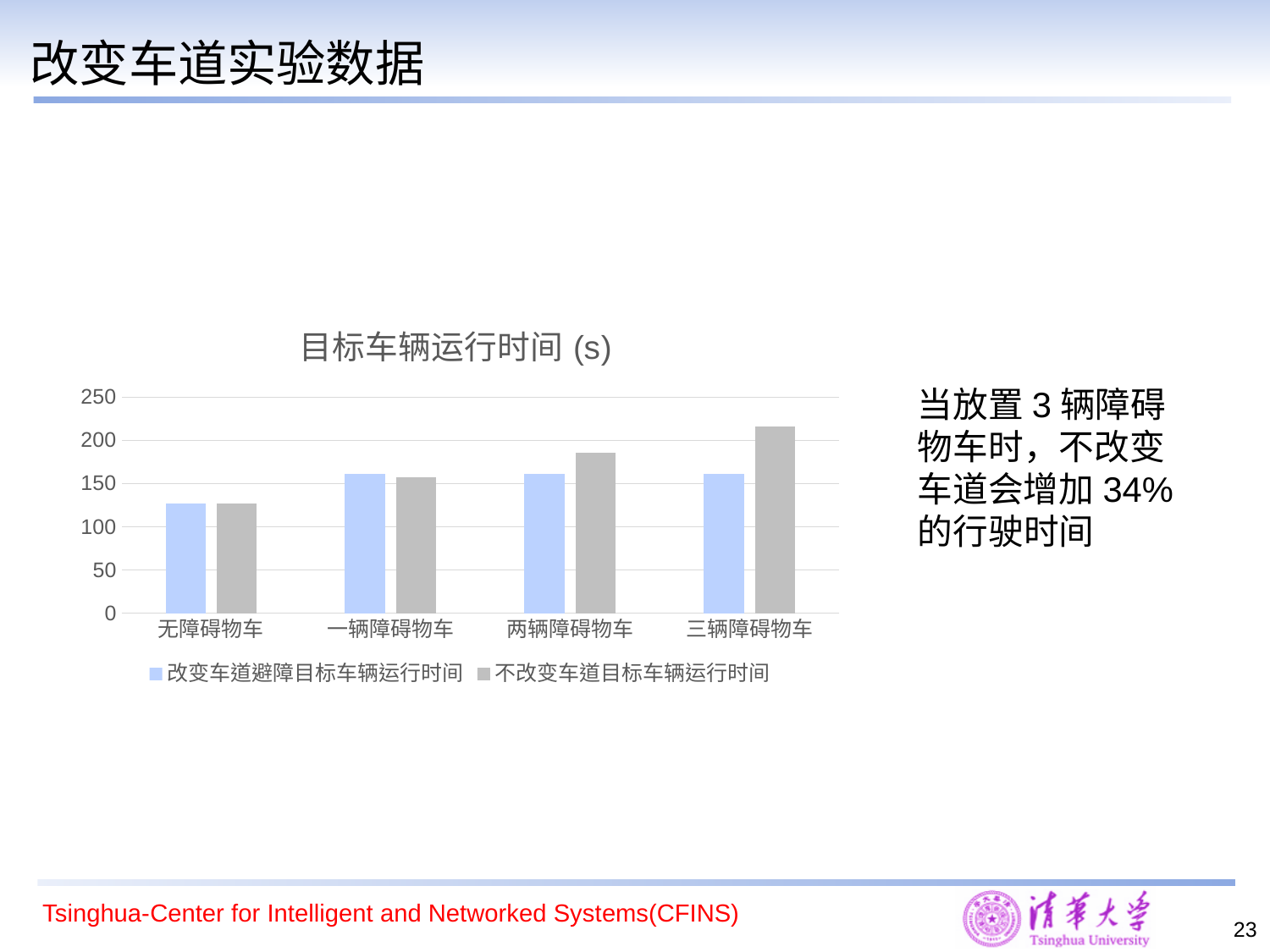

# 改变车道实验数据

### Chart: 目标车辆运行时间(s)

| Category | 改变车道避障目标车辆运行时间 | 不改变车道目标车辆运行时间 |
|---|---|---|
| 无障碍物车 | 127.0 | 127.0 |
| 一辆障碍物车 | 161.0 | 157.0 |
| 两辆障碍物车 | 161.0 | 186.0 |
| 三辆障碍物车 | 161.0 | 216.0 |
当放置3辆障碍物车时，不改变车道会增加34%的行驶时间
23